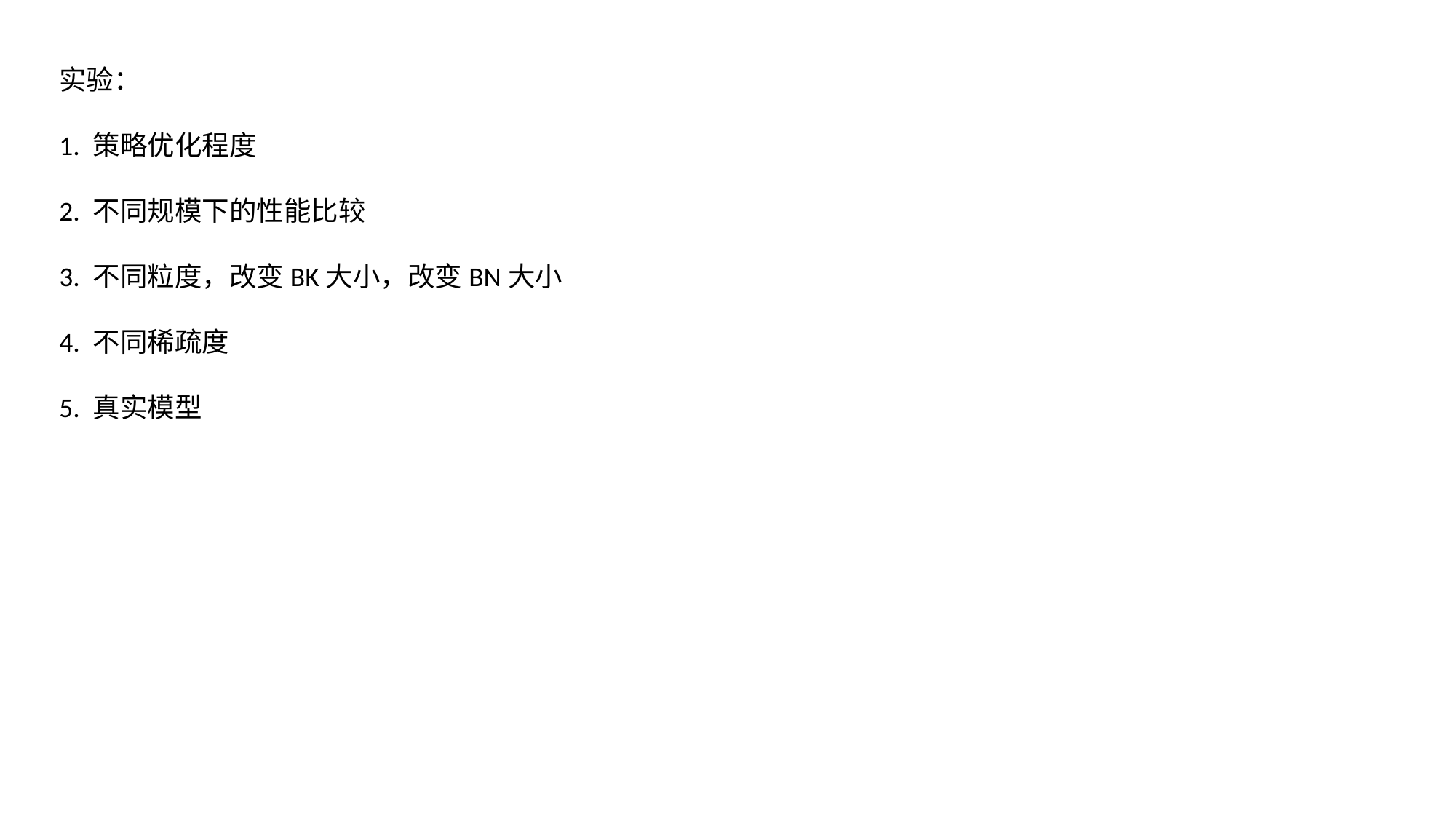

实验：

1. 策略优化程度

2. 不同规模下的性能比较

3. 不同粒度，改变BK大小，改变BN大小

4. 不同稀疏度

5. 真实模型